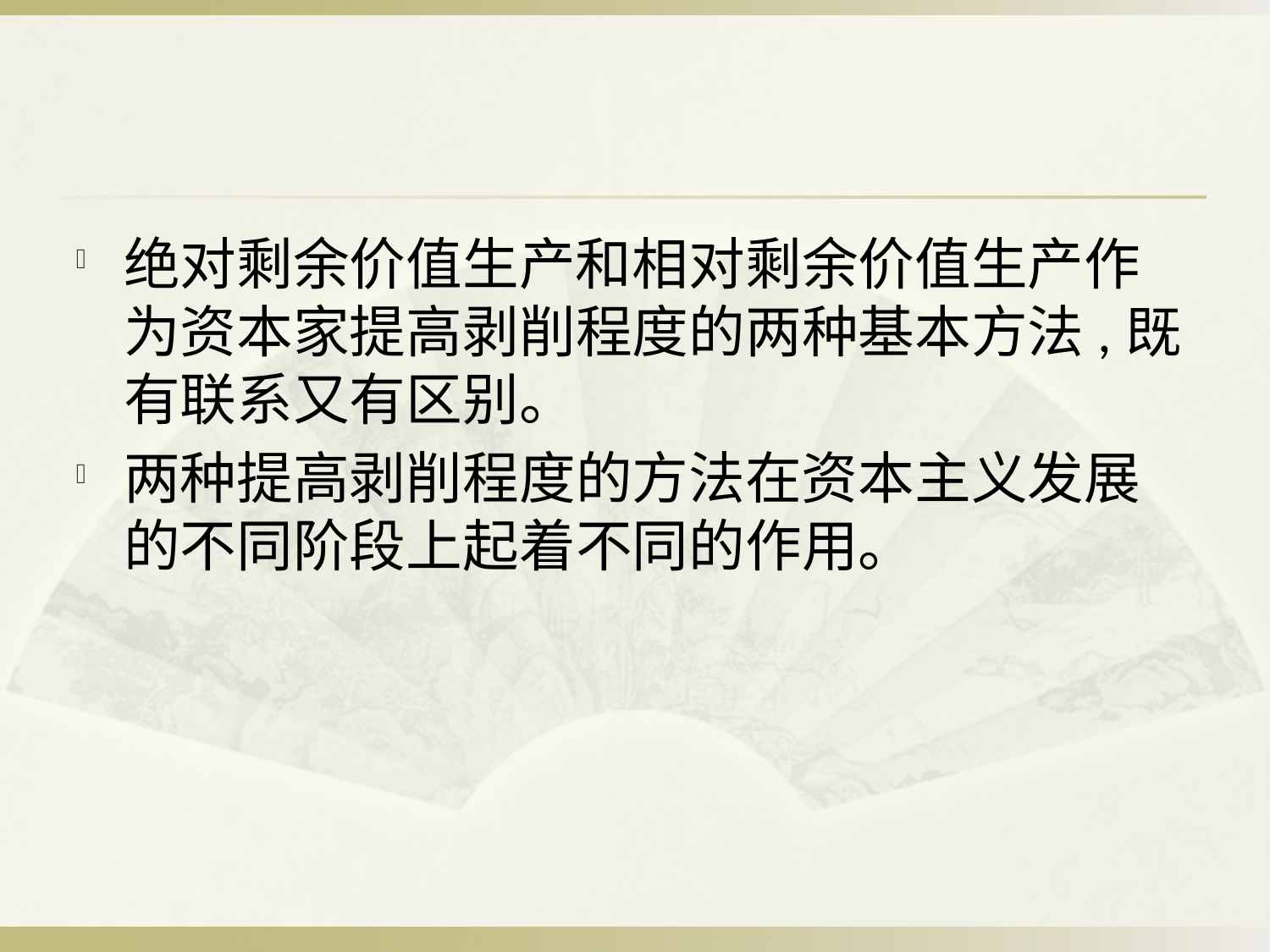

#
绝对剩余价值生产和相对剩余价值生产作为资本家提高剥削程度的两种基本方法,既有联系又有区别。
两种提高剥削程度的方法在资本主义发展的不同阶段上起着不同的作用。